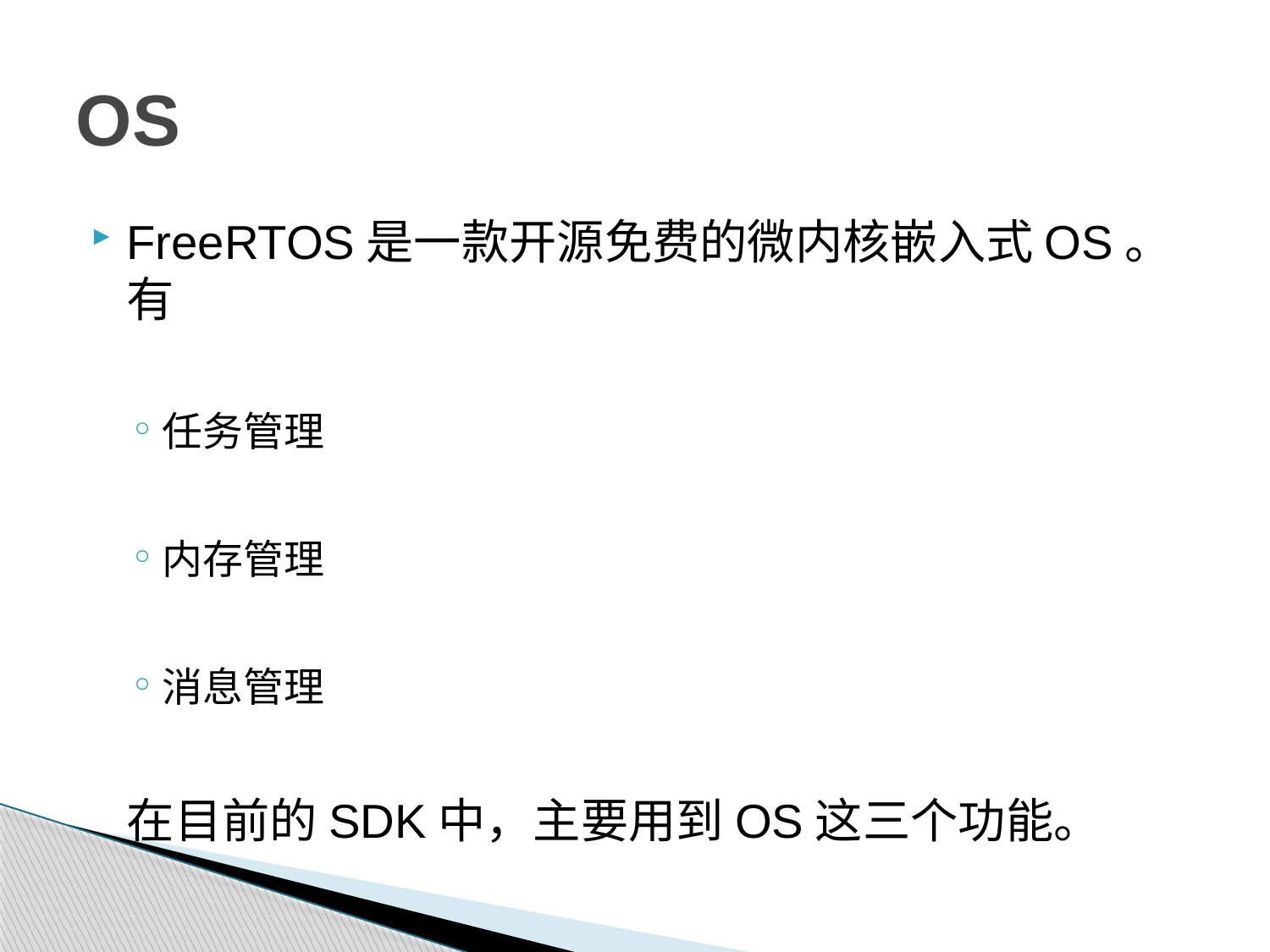

# OS
FreeRTOS是一款开源免费的微内核嵌入式OS。有

任务管理

内存管理

消息管理

	在目前的SDK中，主要用到OS这三个功能。